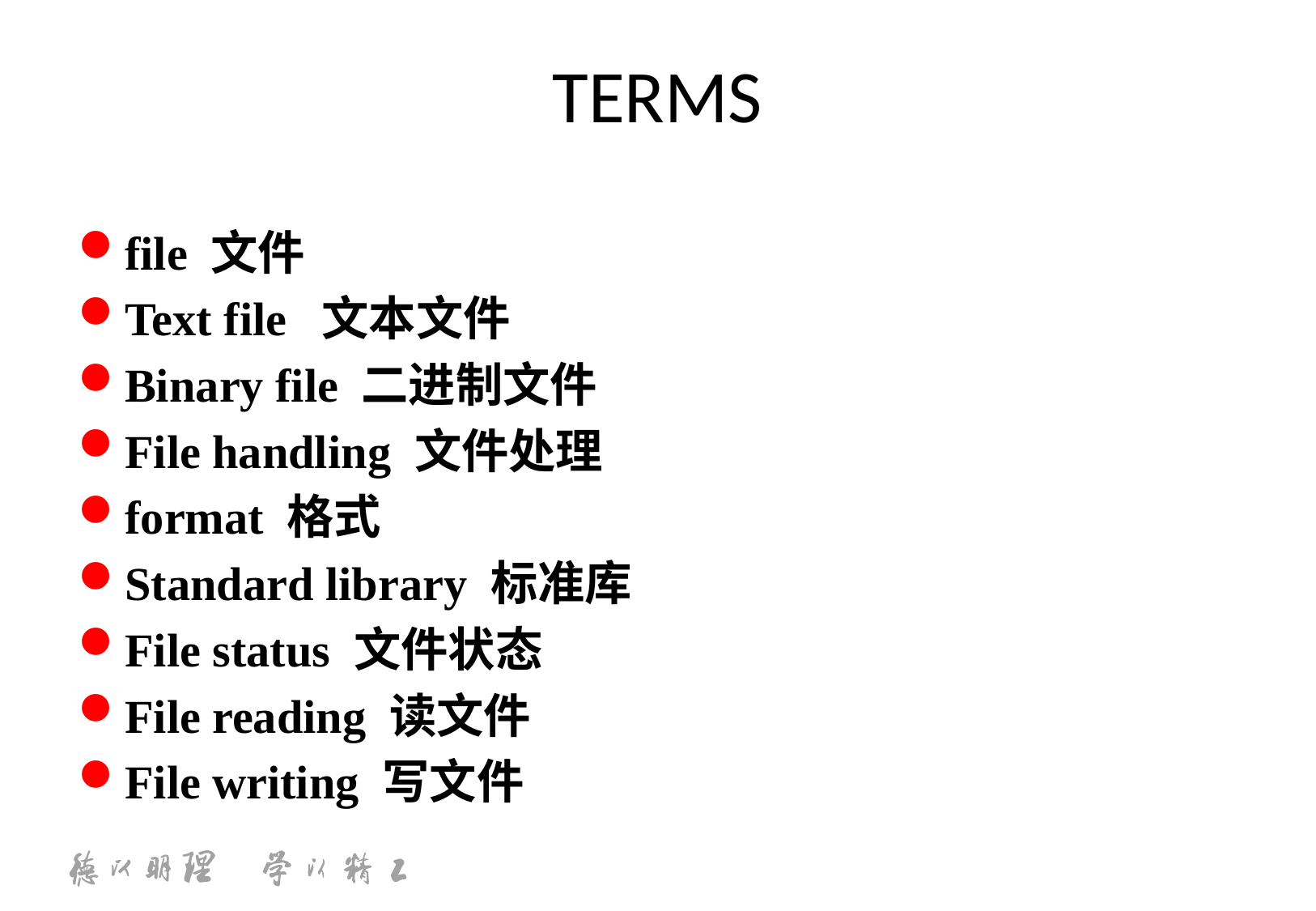

# TERMS

file 文件
Text file  文本文件
Binary file 二进制文件
File handling 文件处理
format 格式
Standard library 标准库
File status 文件状态
File reading 读文件
File writing 写文件